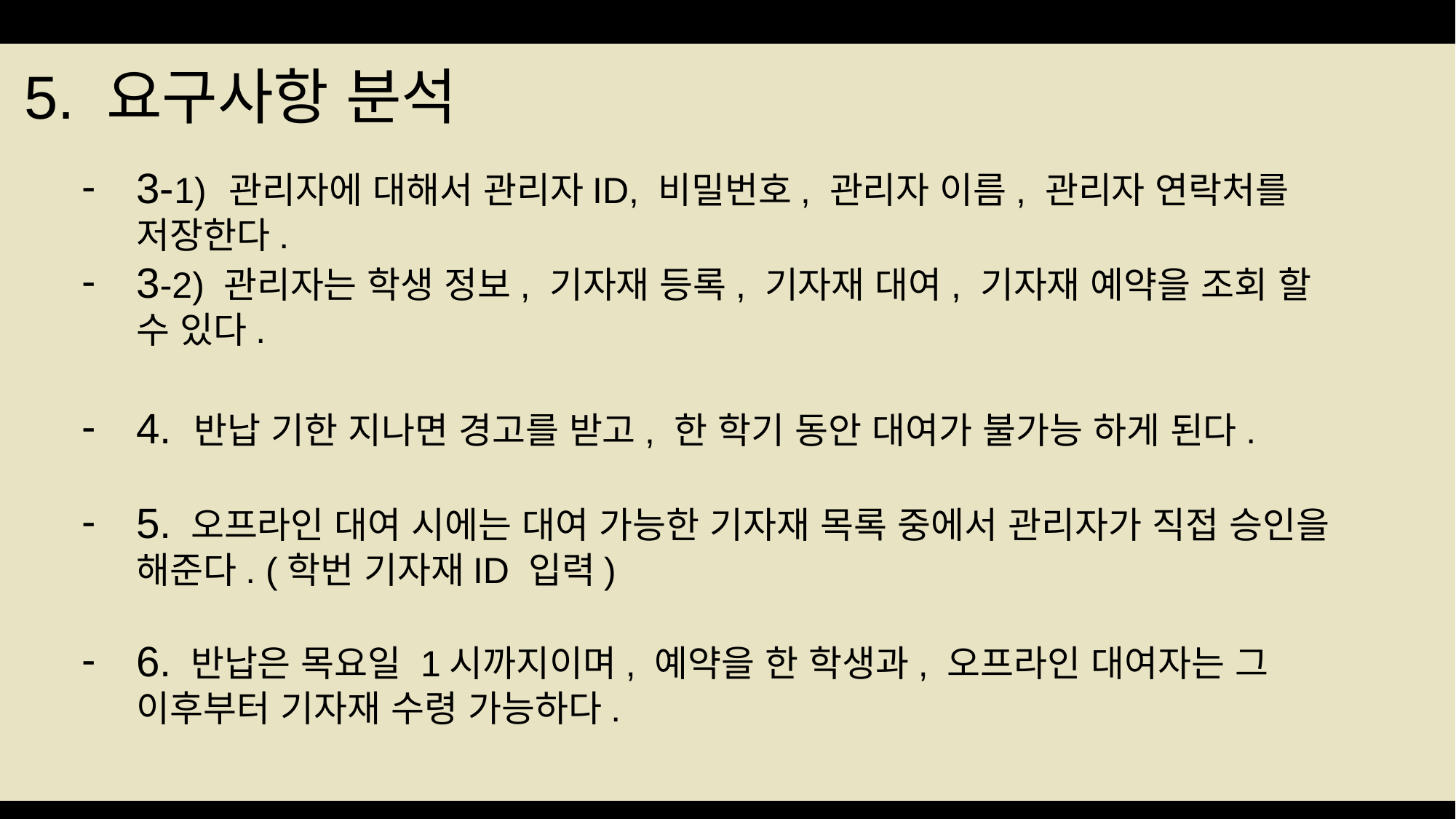

# 5. 요구사항 분석
3-1) 관리자에 대해서 관리자ID, 비밀번호, 관리자 이름, 관리자 연락처를 저장한다.
3-2) 관리자는 학생 정보, 기자재 등록, 기자재 대여, 기자재 예약을 조회 할 수 있다.

4. 반납 기한 지나면 경고를 받고, 한 학기 동안 대여가 불가능 하게 된다.

5. 오프라인 대여 시에는 대여 가능한 기자재 목록 중에서 관리자가 직접 승인을 해준다. (학번 기자재ID 입력)

6. 반납은 목요일 1시까지이며, 예약을 한 학생과, 오프라인 대여자는 그 이후부터 기자재 수령 가능하다.